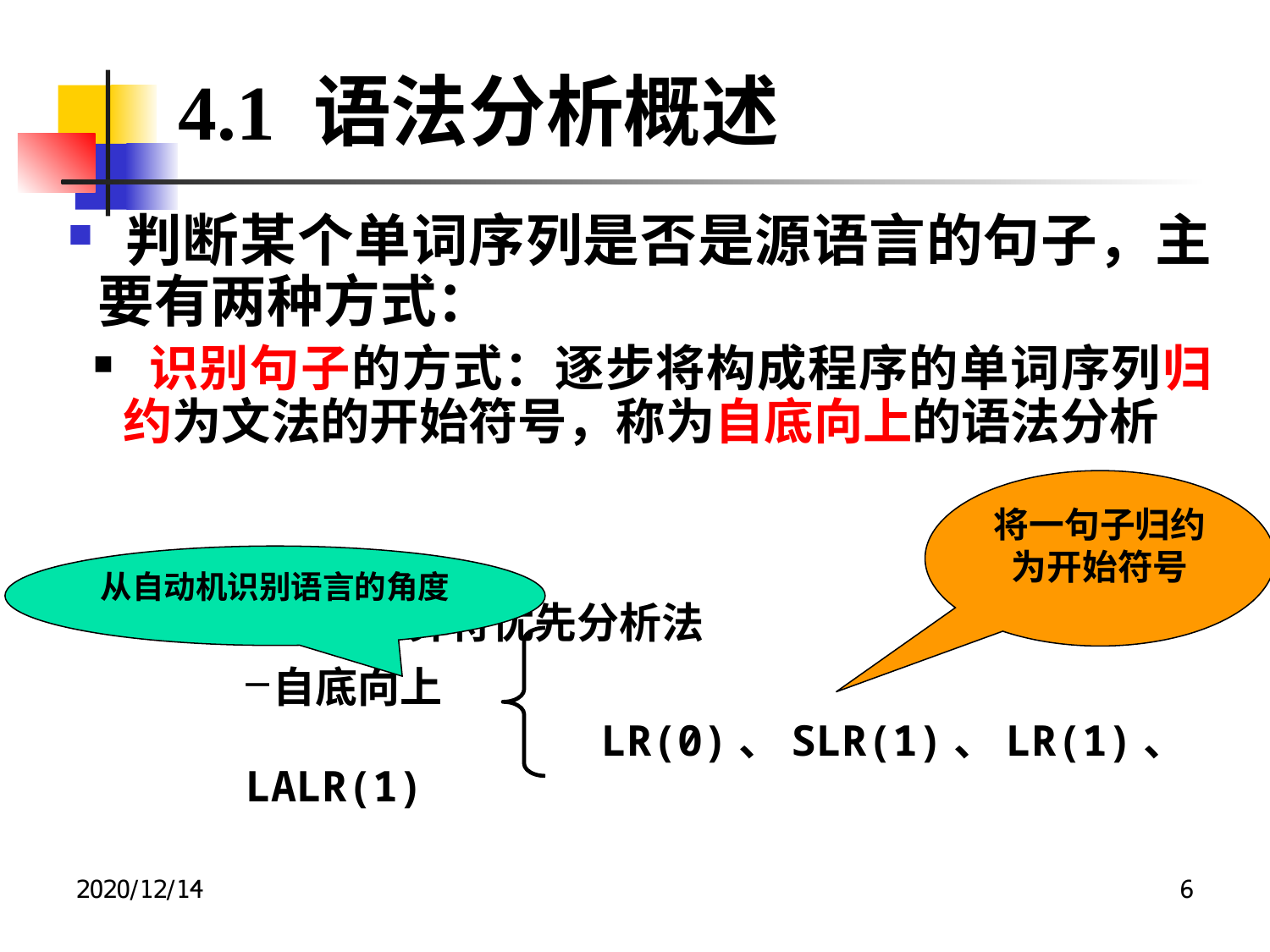

4.1 语法分析概述
 判断某个单词序列是否是源语言的句子，主要有两种方式：
 识别句子的方式：逐步将构成程序的单词序列归约为文法的开始符号，称为自底向上的语法分析

             算符优先分析法
自底向上
              LR(0)、SLR(1)、LR(1)、LALR(1)

将一句子归约为开始符号
从自动机识别语言的角度

2020/12/14
6